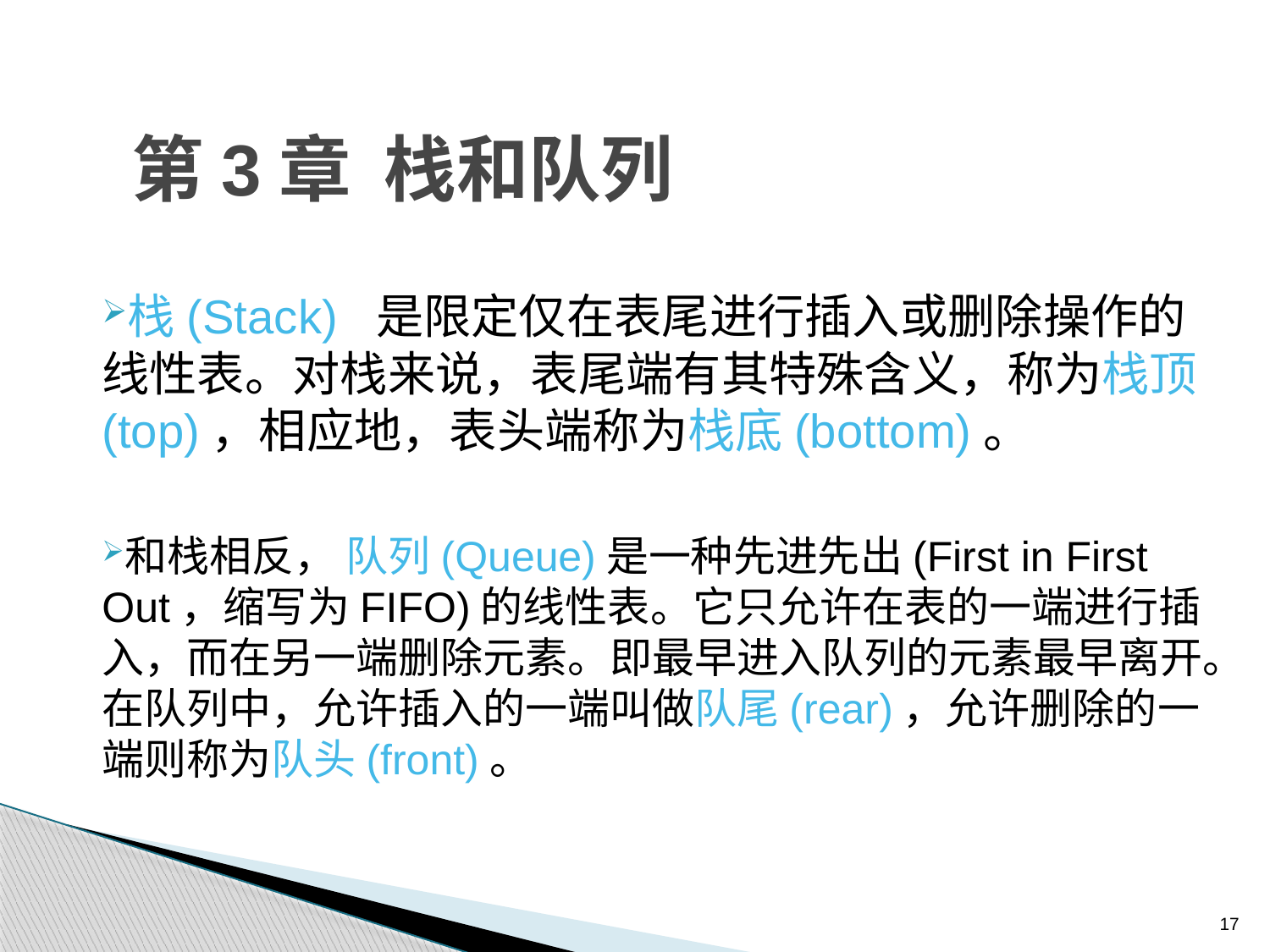

# 第3章  栈和队列
栈(Stack)  是限定仅在表尾进行插入或删除操作的线性表。对栈来说，表尾端有其特殊含义，称为栈顶(top)，相应地，表头端称为栈底(bottom)。

和栈相反， 队列(Queue)是一种先进先出(First in First Out，缩写为FIFO)的线性表。它只允许在表的一端进行插入，而在另一端删除元素。即最早进入队列的元素最早离开。在队列中，允许插入的一端叫做队尾(rear)，允许删除的一端则称为队头(front)。

17